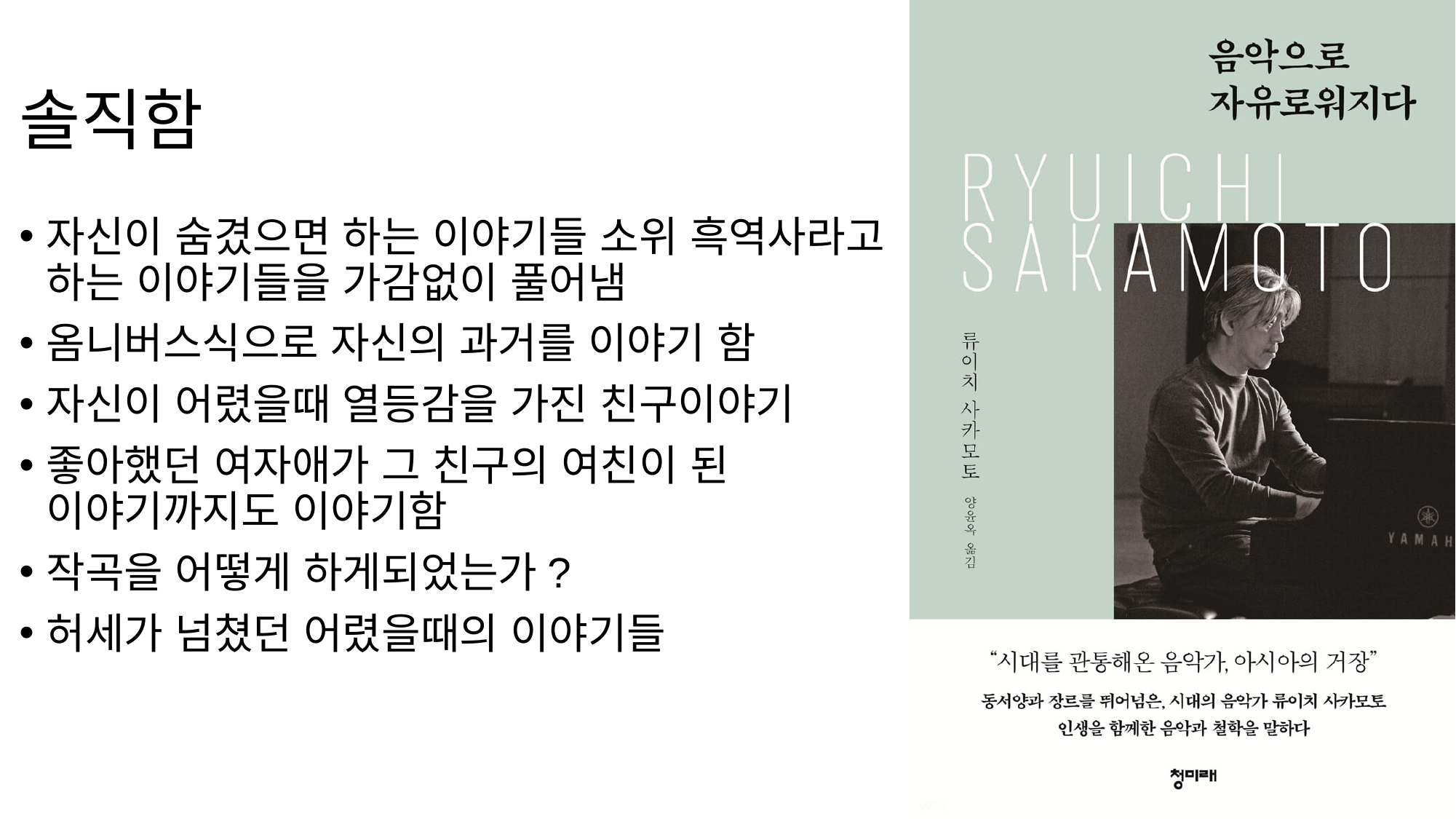

# 솔직함
자신이 숨겼으면 하는 이야기들 소위 흑역사라고 하는 이야기들을 가감없이 풀어냄
옴니버스식으로 자신의 과거를 이야기 함
자신이 어렸을때 열등감을 가진 친구이야기
좋아했던 여자애가 그 친구의 여친이 된 이야기까지도 이야기함
작곡을 어떻게 하게되었는가?
허세가 넘쳤던 어렸을때의 이야기들